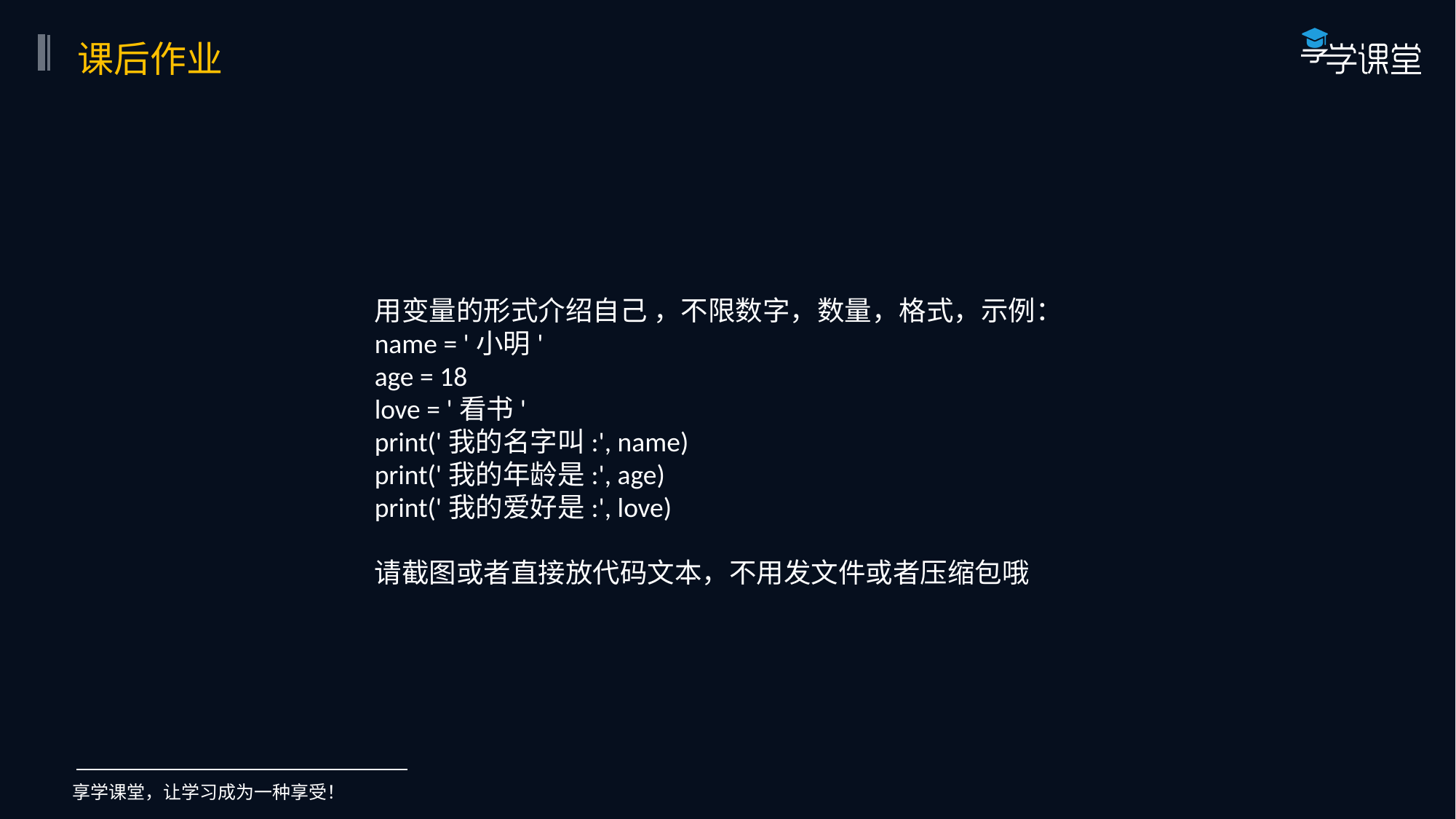

课后作业
用变量的形式介绍自己 ，不限数字，数量，格式，示例：
name = '小明'
age = 18
love = '看书'
print('我的名字叫:', name)
print('我的年龄是:', age)
print('我的爱好是:', love)

请截图或者直接放代码文本，不用发文件或者压缩包哦